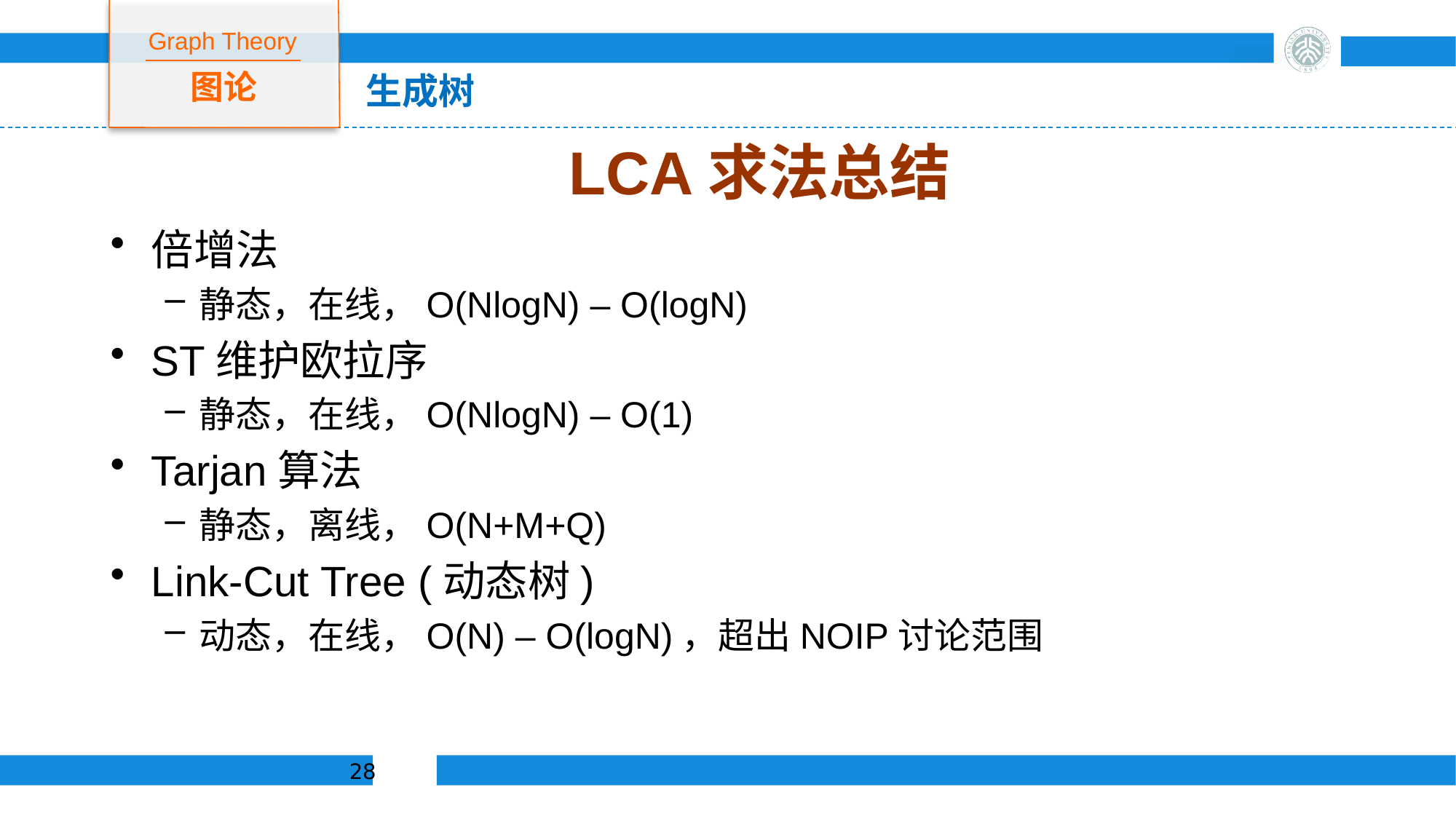

Graph Theory
图论
生成树
# LCA求法总结
倍增法
静态，在线，O(NlogN) – O(logN)
ST维护欧拉序
静态，在线，O(NlogN) – O(1)
Tarjan算法
静态，离线，O(N+M+Q)
Link-Cut Tree (动态树)
动态，在线，O(N) – O(logN)，超出NOIP讨论范围